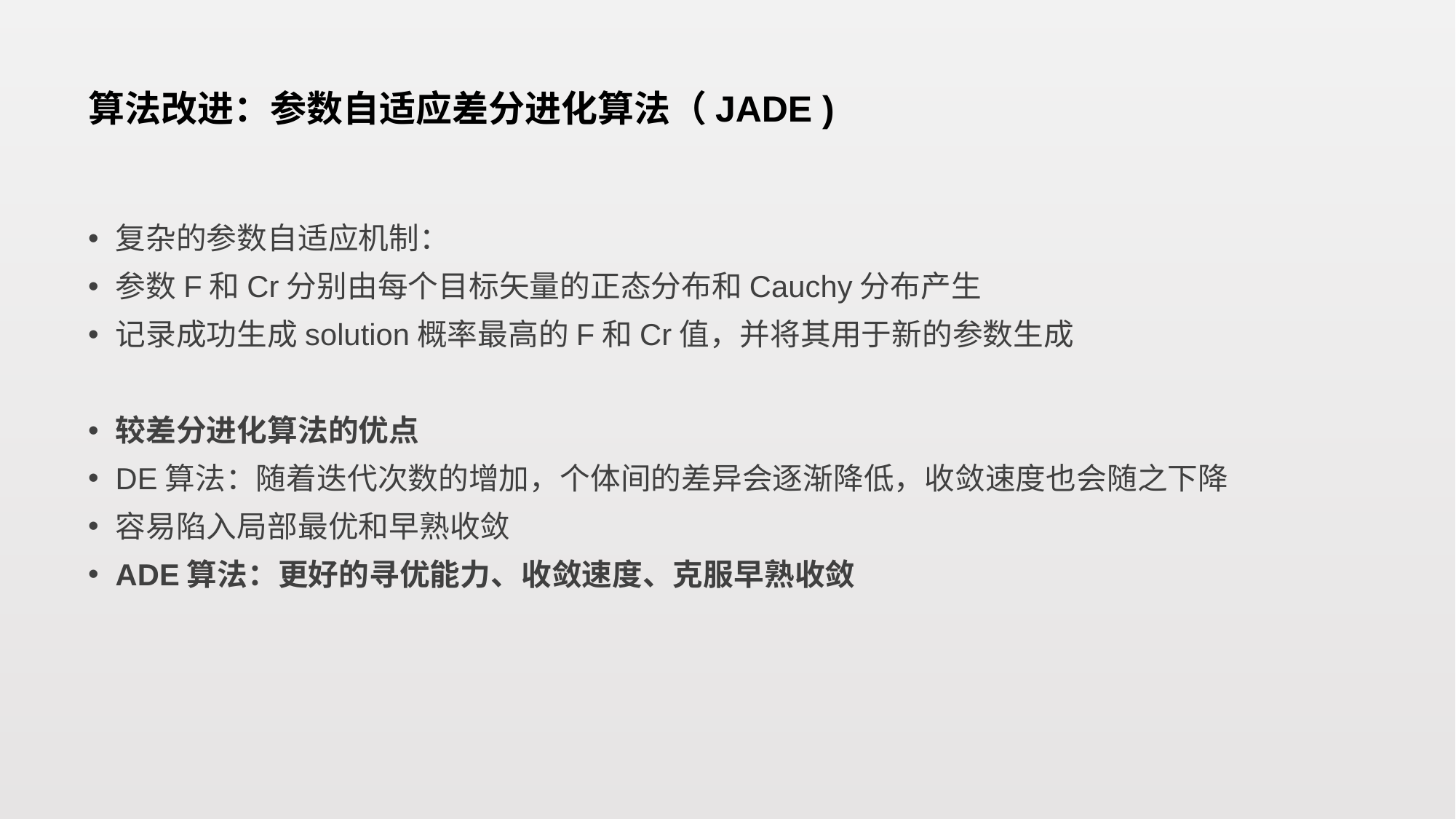

# 算法改进：参数自适应差分进化算法（JADE )
复杂的参数自适应机制：
参数F和Cr分别由每个目标矢量的正态分布和Cauchy分布产生
记录成功生成solution概率最高的F和Cr值，并将其用于新的参数生成

较差分进化算法的优点
DE算法：随着迭代次数的增加，个体间的差异会逐渐降低，收敛速度也会随之下降
容易陷入局部最优和早熟收敛
ADE算法：更好的寻优能力、收敛速度、克服早熟收敛